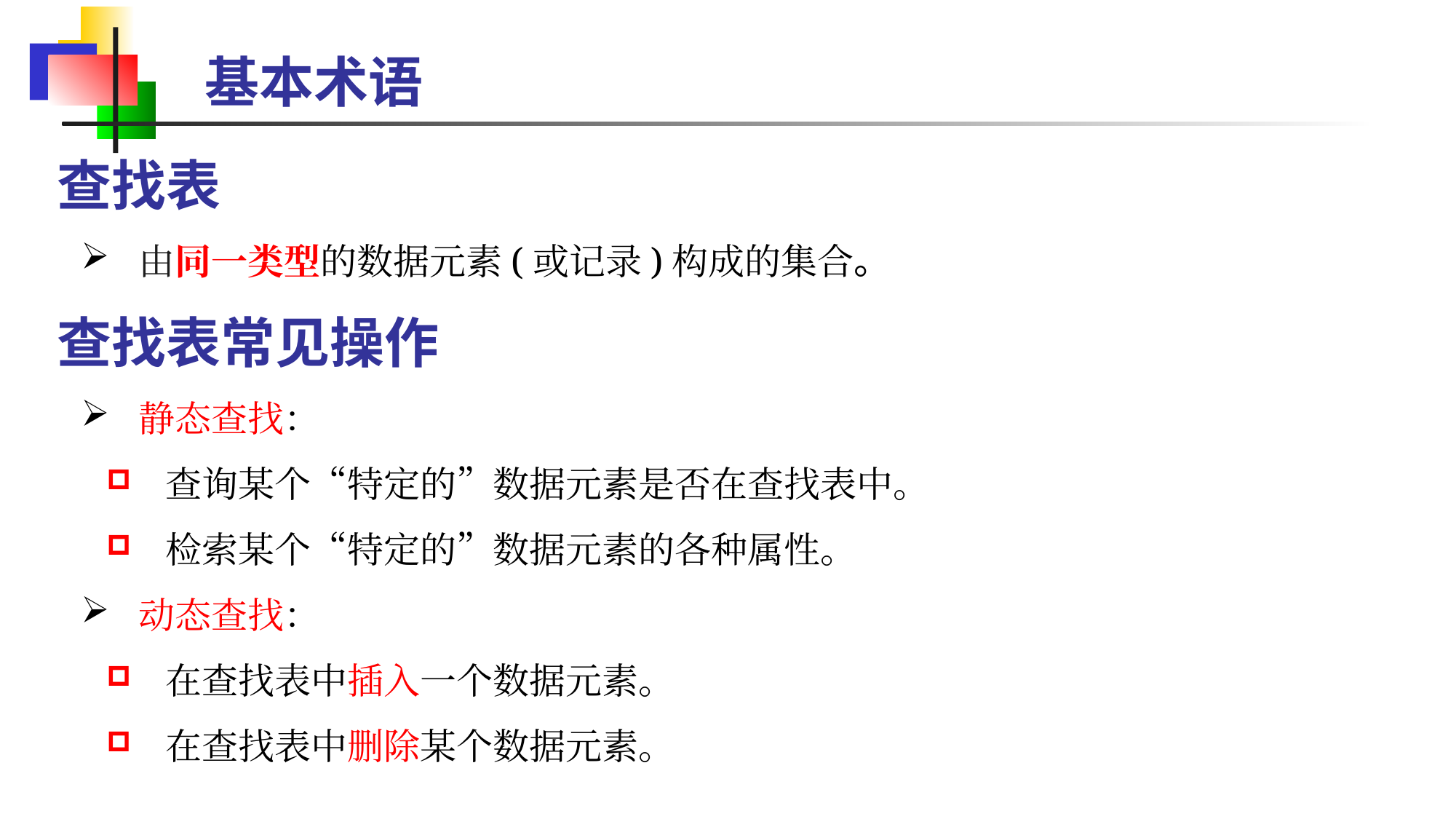

# 基本术语
查找表
 由同一类型的数据元素(或记录)构成的集合。
查找表常见操作
 静态查找：
 查询某个“特定的”数据元素是否在查找表中。
 检索某个“特定的”数据元素的各种属性。
 动态查找：
 在查找表中插入一个数据元素。
 在查找表中删除某个数据元素。